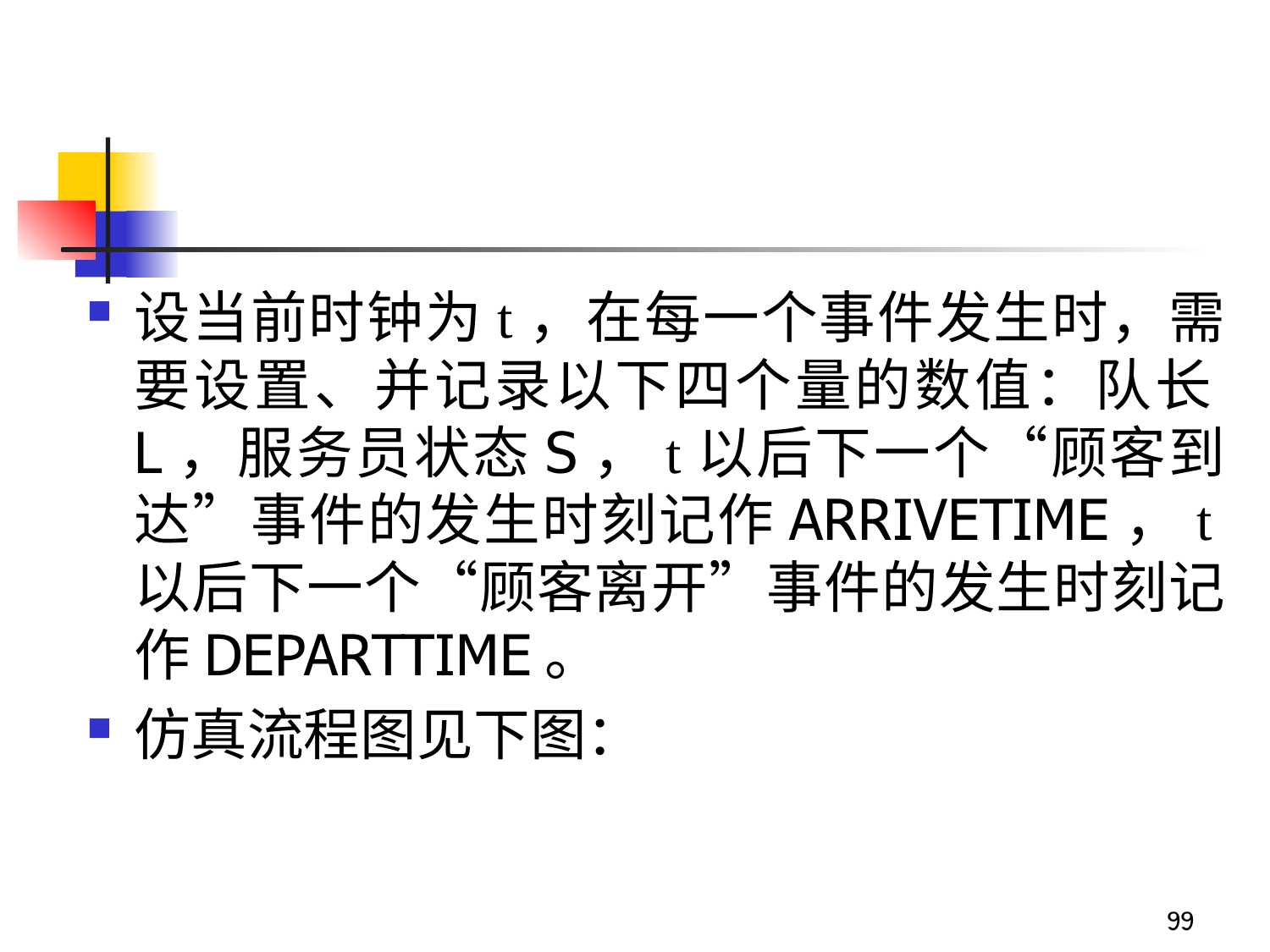

#
设当前时钟为t，在每一个事件发生时，需要设置、并记录以下四个量的数值：队长L，服务员状态S，t以后下一个“顾客到达”事件的发生时刻记作ARRIVETIME，t以后下一个“顾客离开”事件的发生时刻记作DEPARTTIME。
仿真流程图见下图：

99